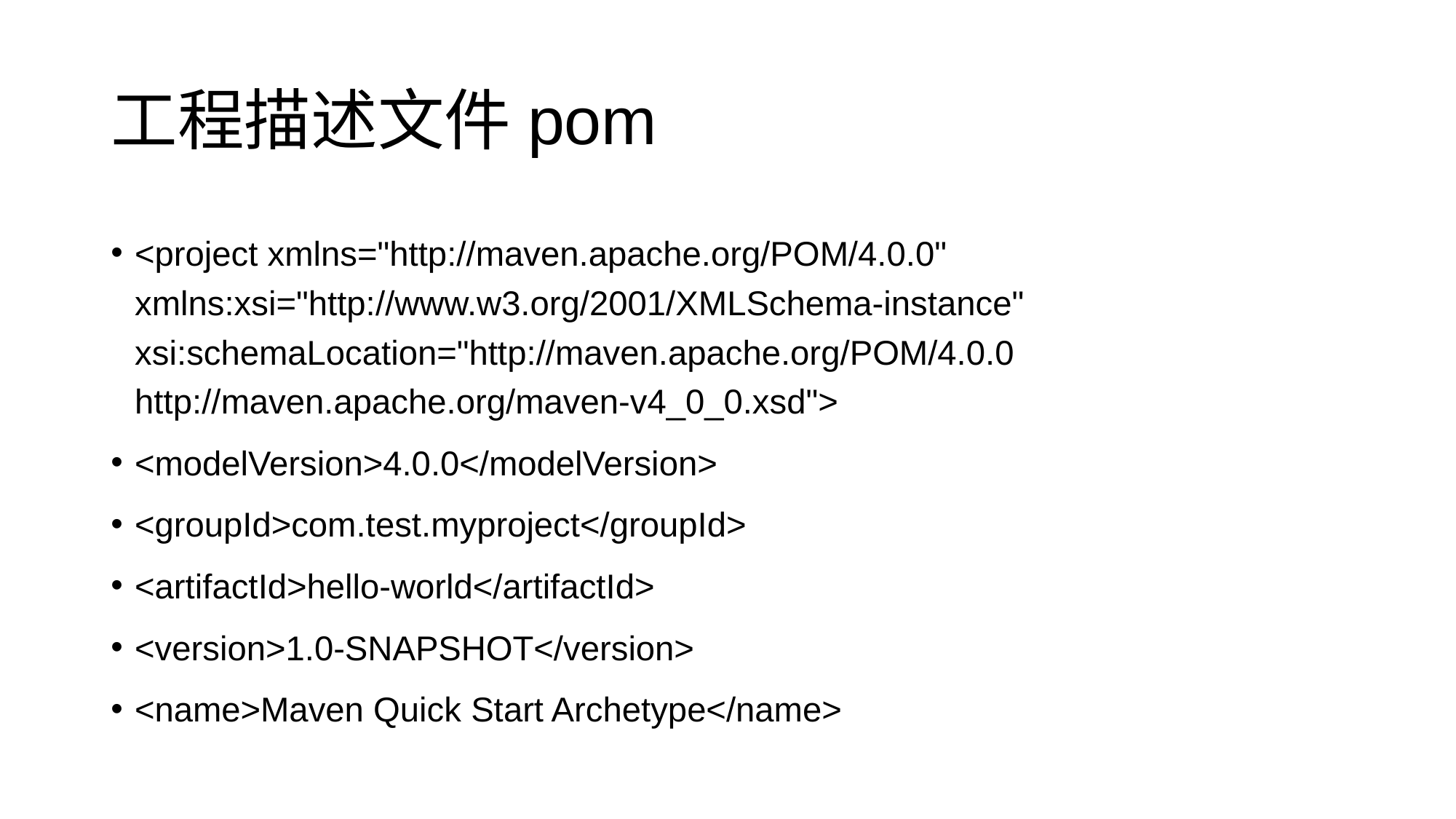

# 工程描述文件pom
<project xmlns="http://maven.apache.org/POM/4.0.0"  xmlns:xsi="http://www.w3.org/2001/XMLSchema-instance"  xsi:schemaLocation="http://maven.apache.org/POM/4.0.0  http://maven.apache.org/maven-v4_0_0.xsd">
<modelVersion>4.0.0</modelVersion>
<groupId>com.test.myproject</groupId>
<artifactId>hello-world</artifactId>
<version>1.0-SNAPSHOT</version>
<name>Maven Quick Start Archetype</name>